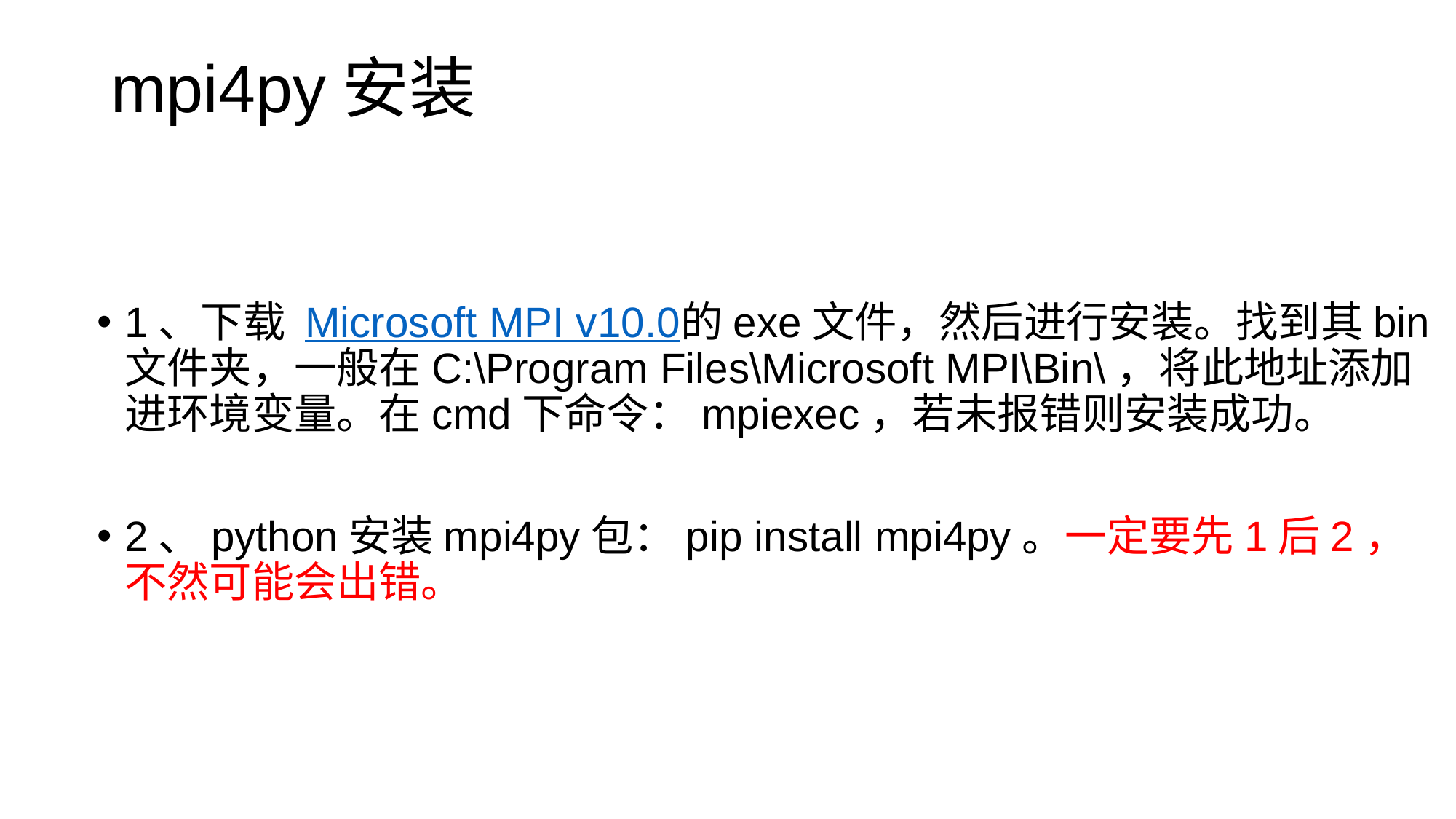

# mpi4py安装

1、下载 Microsoft MPI v10.0的exe文件，然后进行安装。找到其bin文件夹，一般在C:\Program Files\Microsoft MPI\Bin\，将此地址添加进环境变量。在cmd下命令：mpiexec，若未报错则安装成功。

2、python安装mpi4py包：pip install mpi4py。一定要先1后2，不然可能会出错。